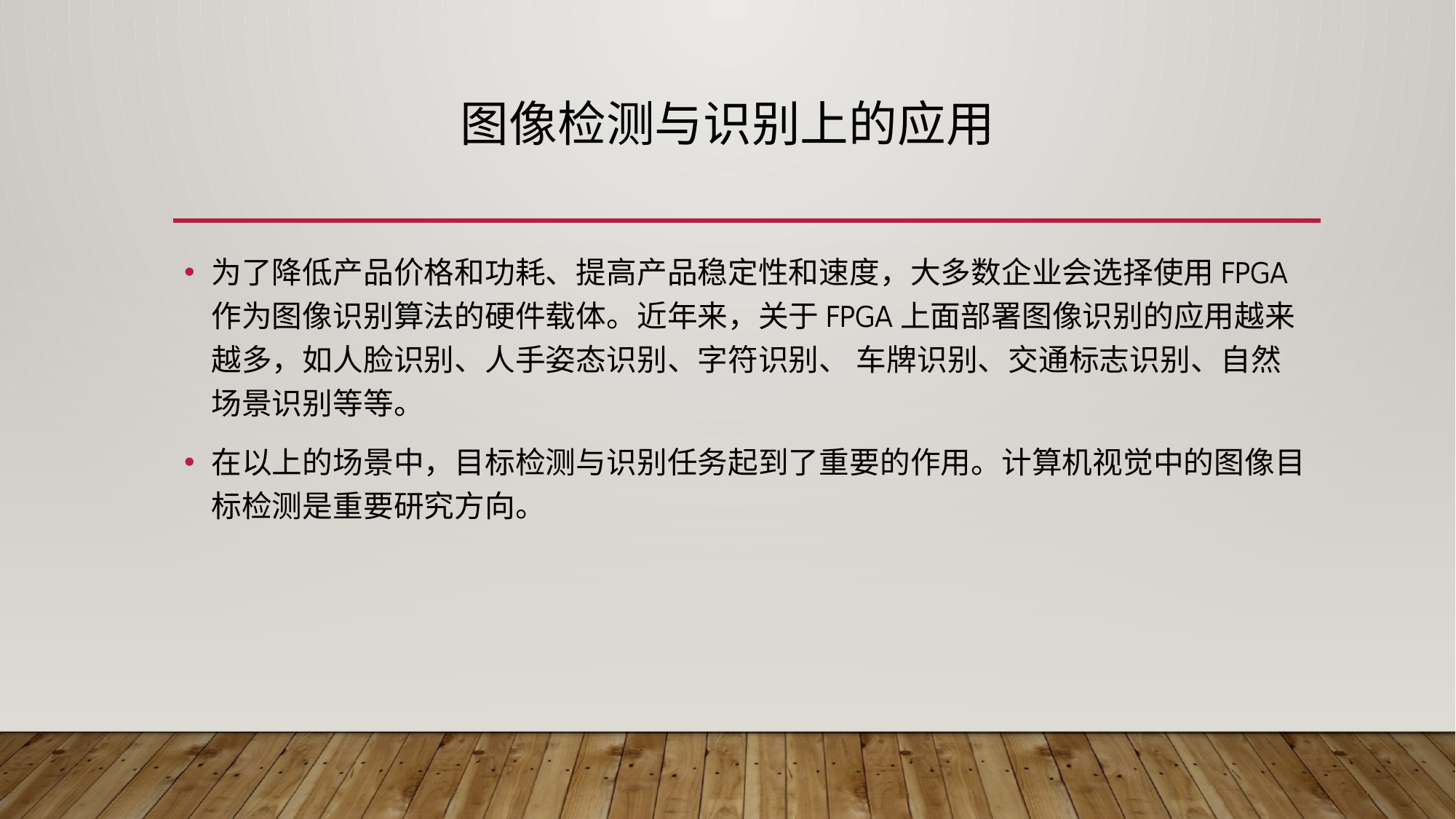

# 图像检测与识别上的应用
为了降低产品价格和功耗、提高产品稳定性和速度，大多数企业会选择使用FPGA作为图像识别算法的硬件载体。近年来，关于FPGA上面部署图像识别的应用越来越多，如人脸识别、人手姿态识别、字符识别、 车牌识别、交通标志识别、自然场景识别等等。
在以上的场景中，目标检测与识别任务起到了重要的作用。计算机视觉中的图像目标检测是重要研究方向。